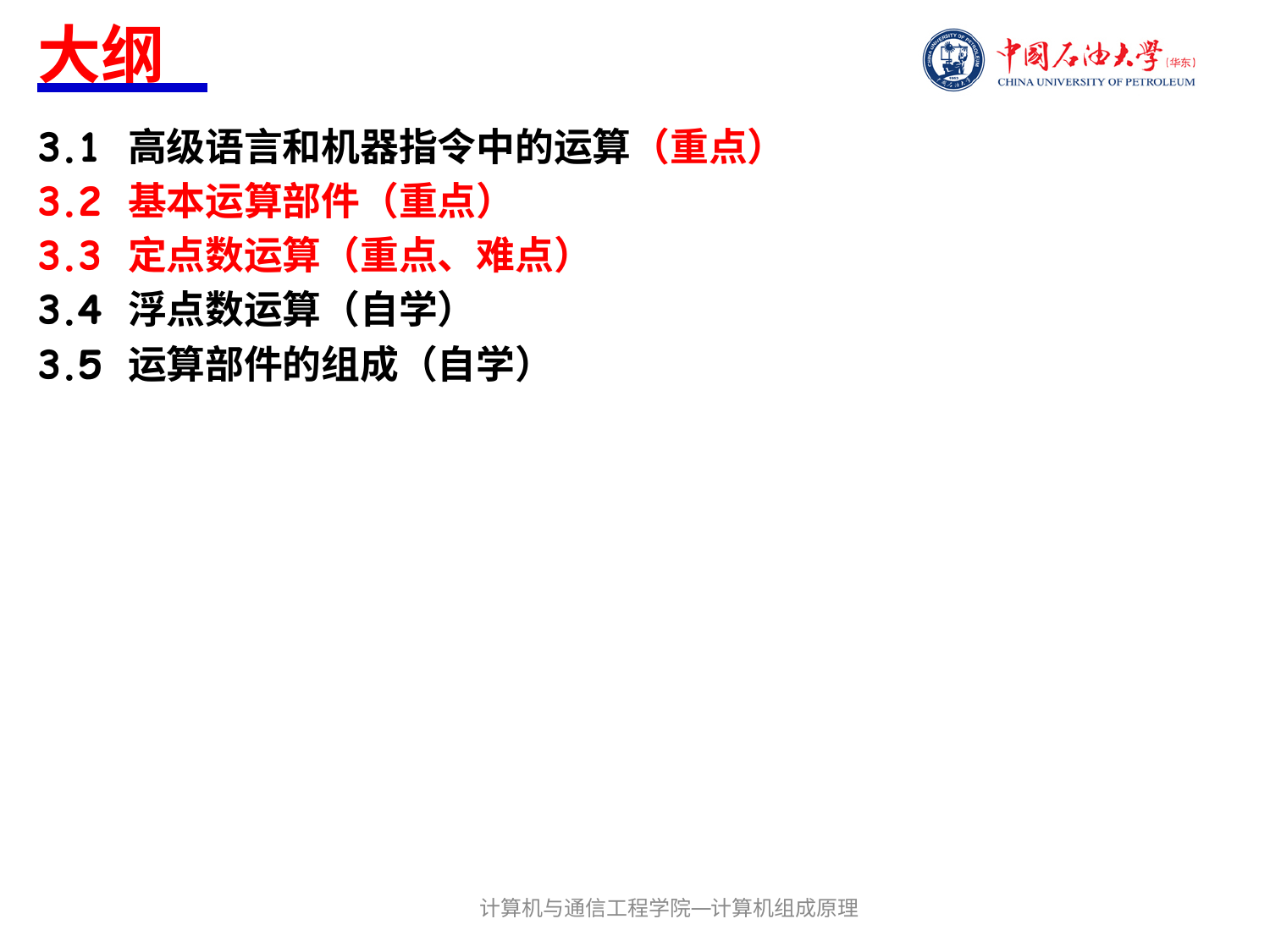

# 大纲
3.1 高级语言和机器指令中的运算（重点）
3.2 基本运算部件（重点）
3.3 定点数运算（重点、难点）
3.4 浮点数运算（自学）
3.5 运算部件的组成（自学）

计算机与通信工程学院—计算机组成原理
7